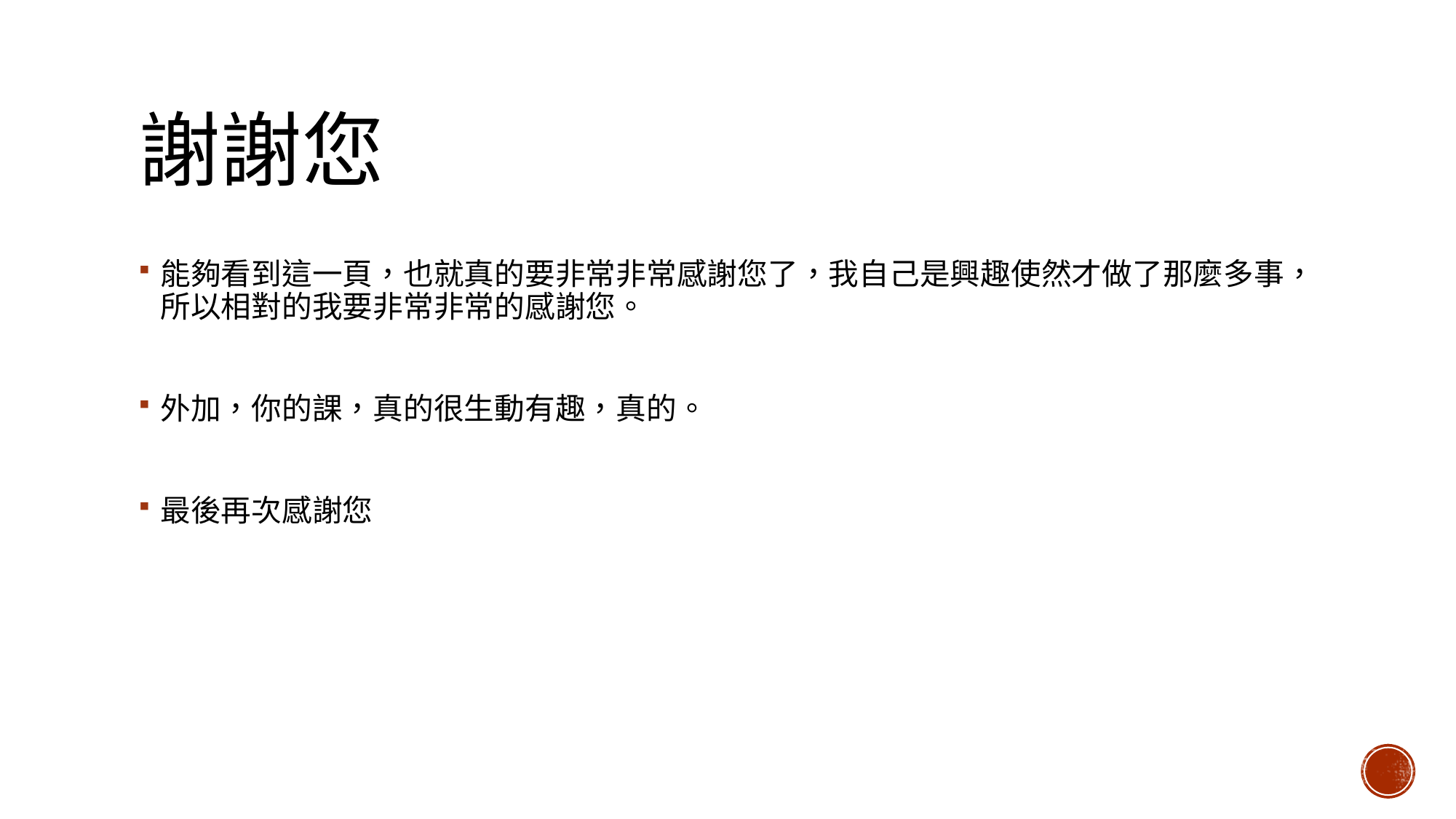

# 謝謝您
能夠看到這一頁，也就真的要非常非常感謝您了，我自己是興趣使然才做了那麼多事，所以相對的我要非常非常的感謝您。

外加，你的課，真的很生動有趣，真的。

最後再次感謝您